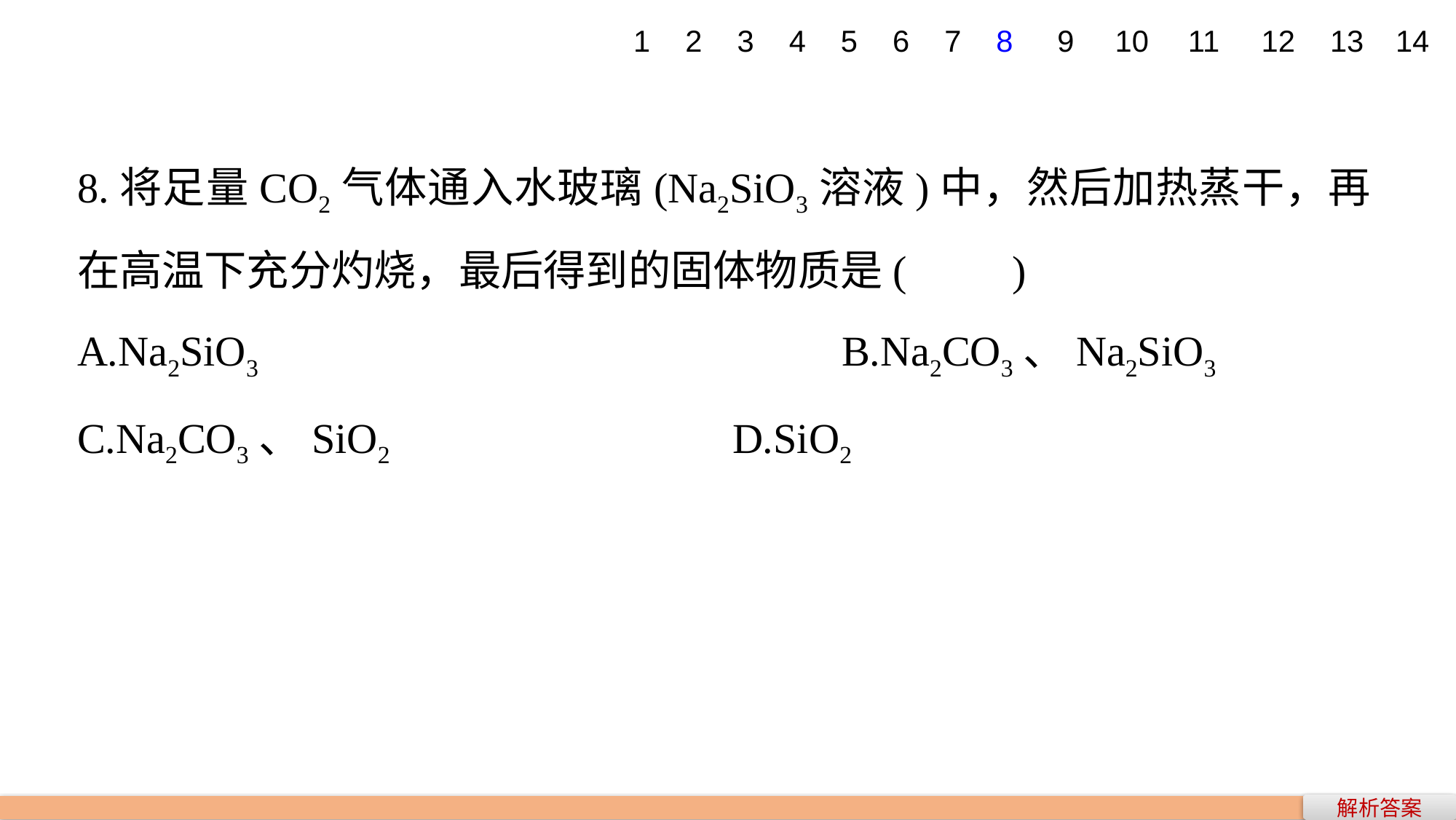

1
2
3
4
5
6
7
8
9
10
11
12
13
14
8.将足量CO2气体通入水玻璃(Na2SiO3溶液)中，然后加热蒸干，再在高温下充分灼烧，最后得到的固体物质是(　　)
A.Na2SiO3  			B.Na2CO3、Na2SiO3
C.Na2CO3、SiO2  		D.SiO2
解析答案